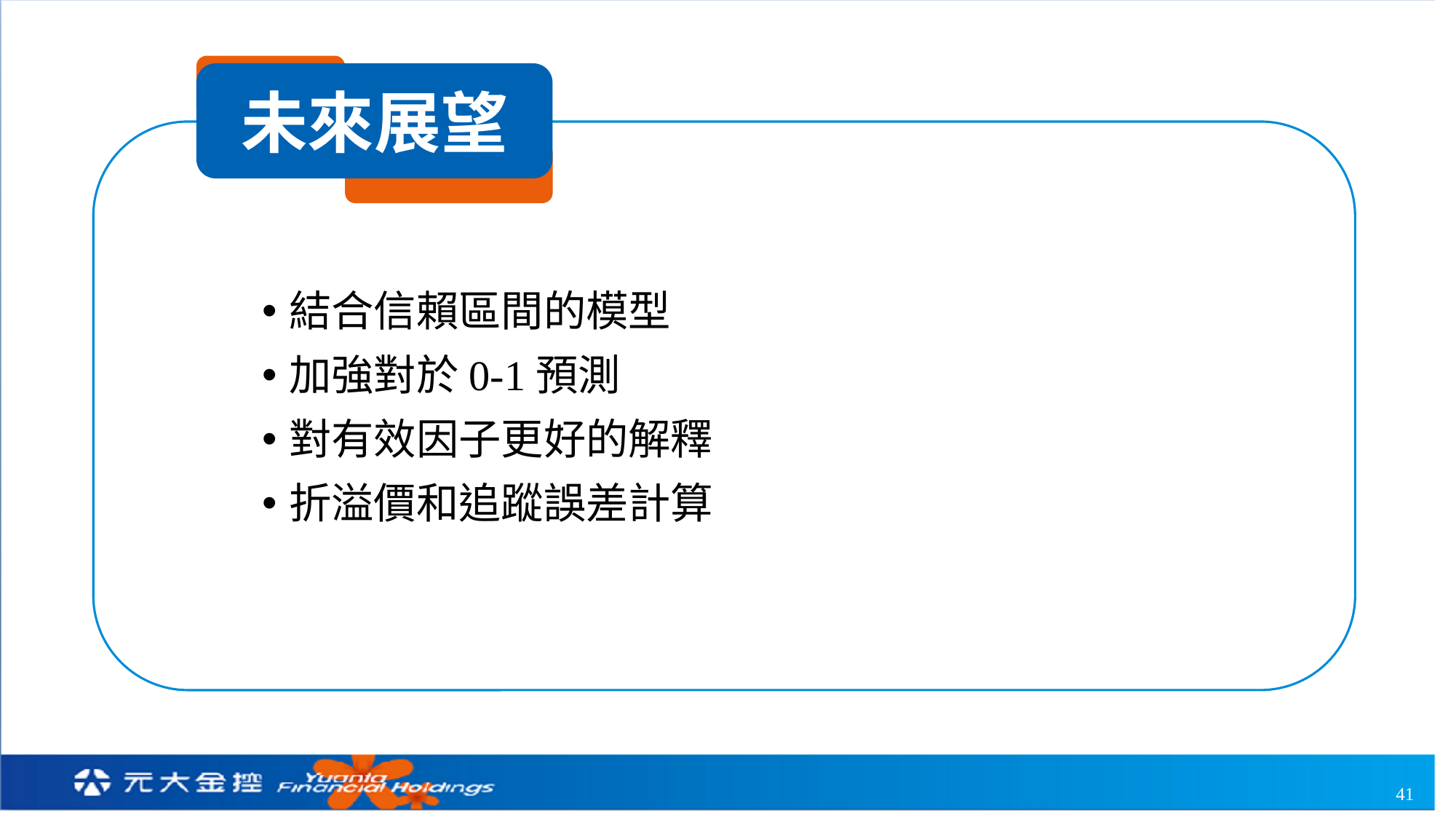

未來展望

結合信賴區間的模型
加強對於0-1預測
對有效因子更好的解釋
折溢價和追蹤誤差計算

41